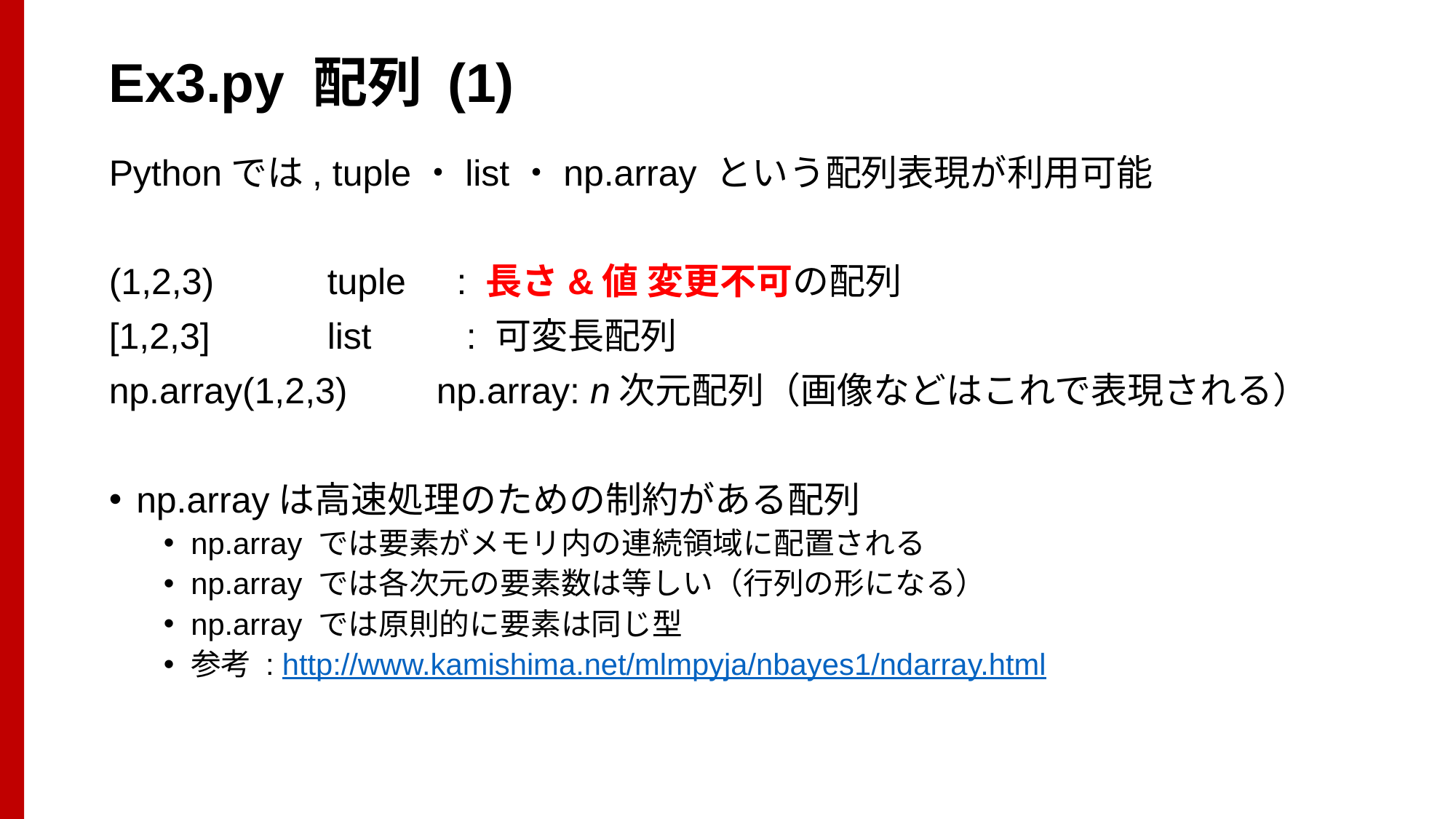

# Ex3.py 配列 (1)
Pythonでは, tuple・list・np.array という配列表現が利用可能

(1,2,3)		tuple     : 長さ&値 変更不可の配列
[1,2,3]		list　     : 可変長配列
np.array(1,2,3) 	np.array: n次元配列（画像などはこれで表現される）

np.arrayは高速処理のための制約がある配列
np.array では要素がメモリ内の連続領域に配置される
np.array では各次元の要素数は等しい（行列の形になる）
np.array では原則的に要素は同じ型
参考 : http://www.kamishima.net/mlmpyja/nbayes1/ndarray.html